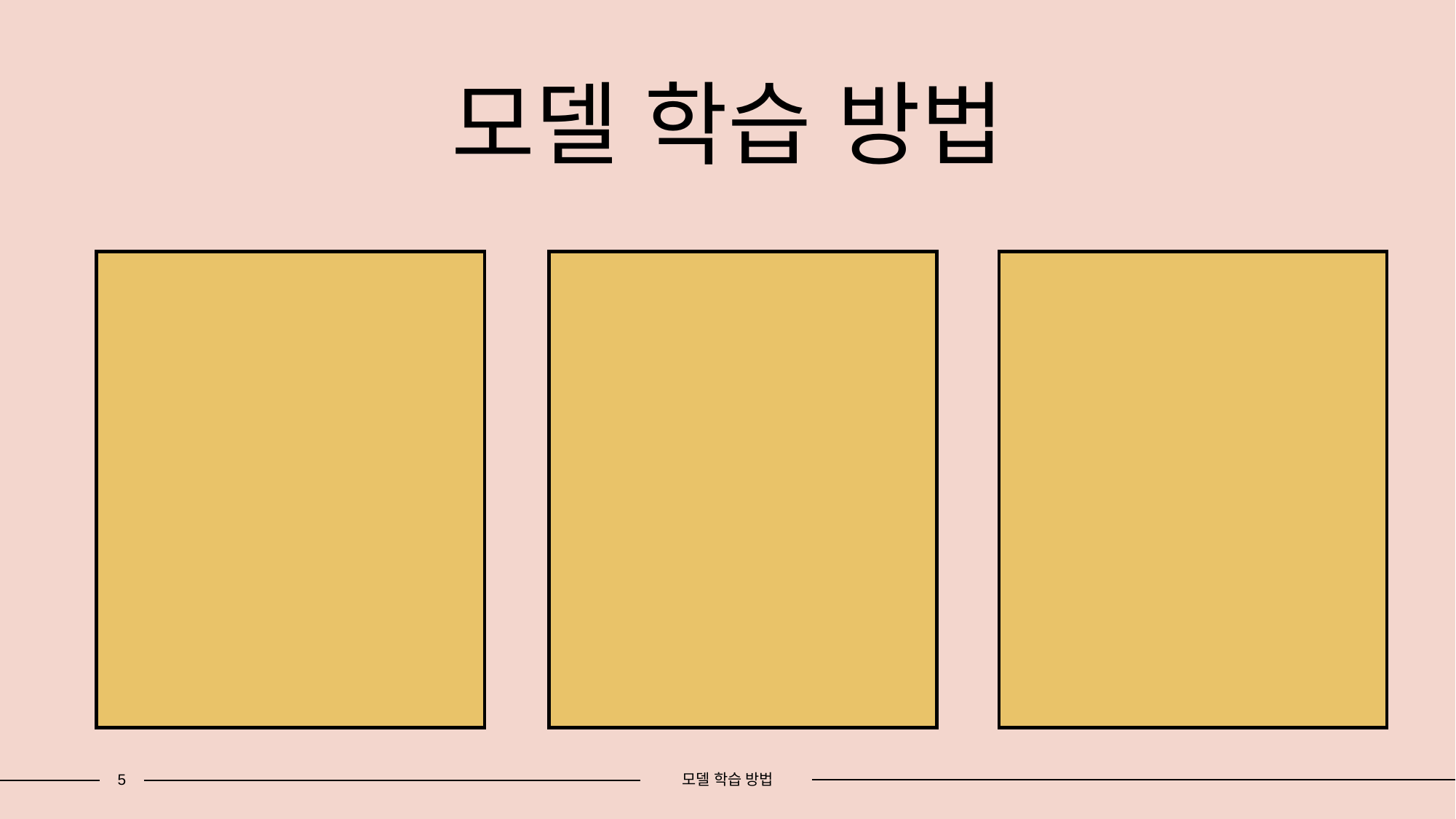

# 모델 학습 방법

5
모델 학습 방법